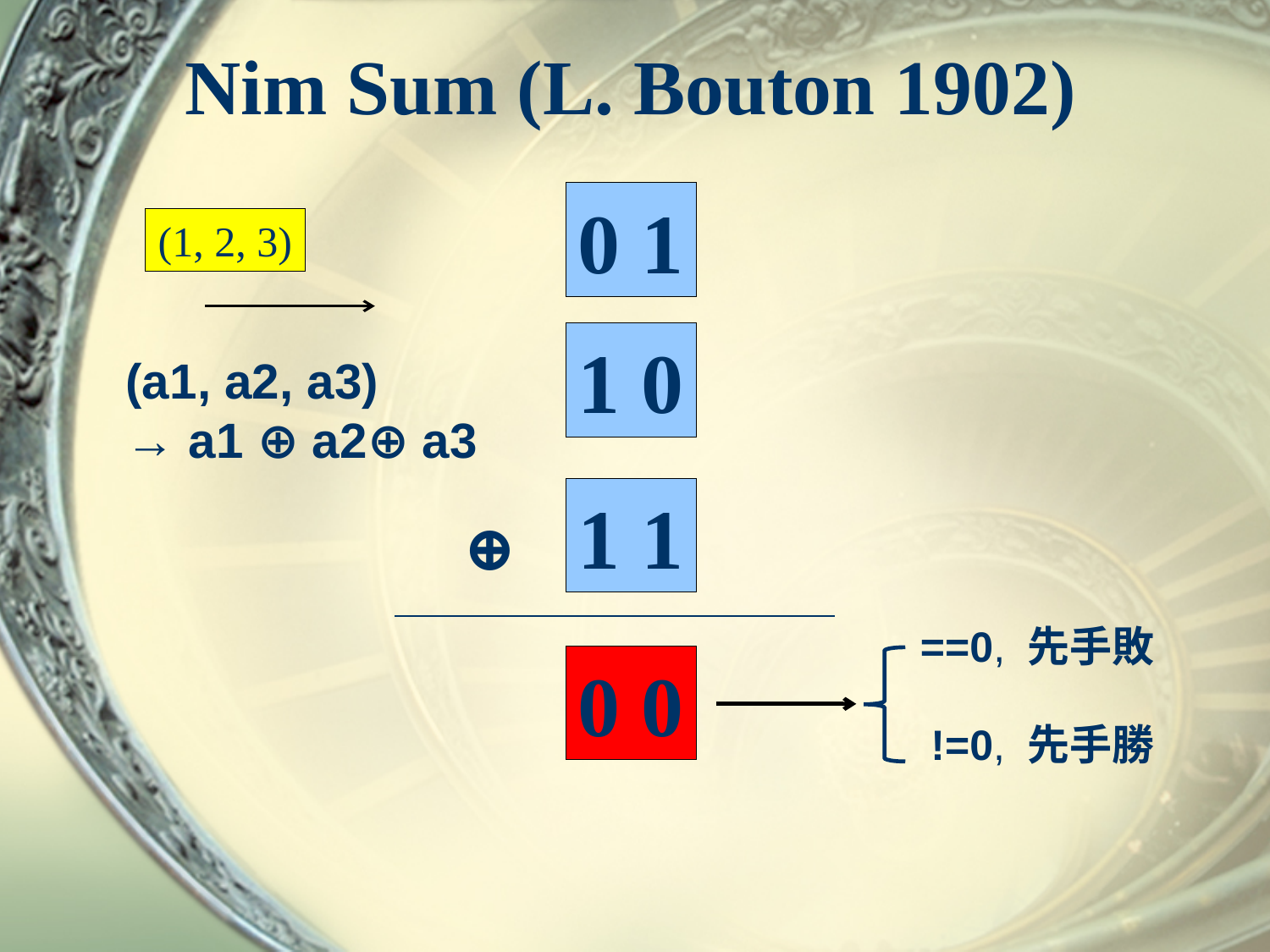

# Nim Sum (L. Bouton 1902)
0 1
(1, 2, 3)
1 0
(a1, a2, a3)
→ a1 ⊕ a2⊕ a3
1 1
⊕
==0, 先手敗
0 0

 !=0, 先手勝